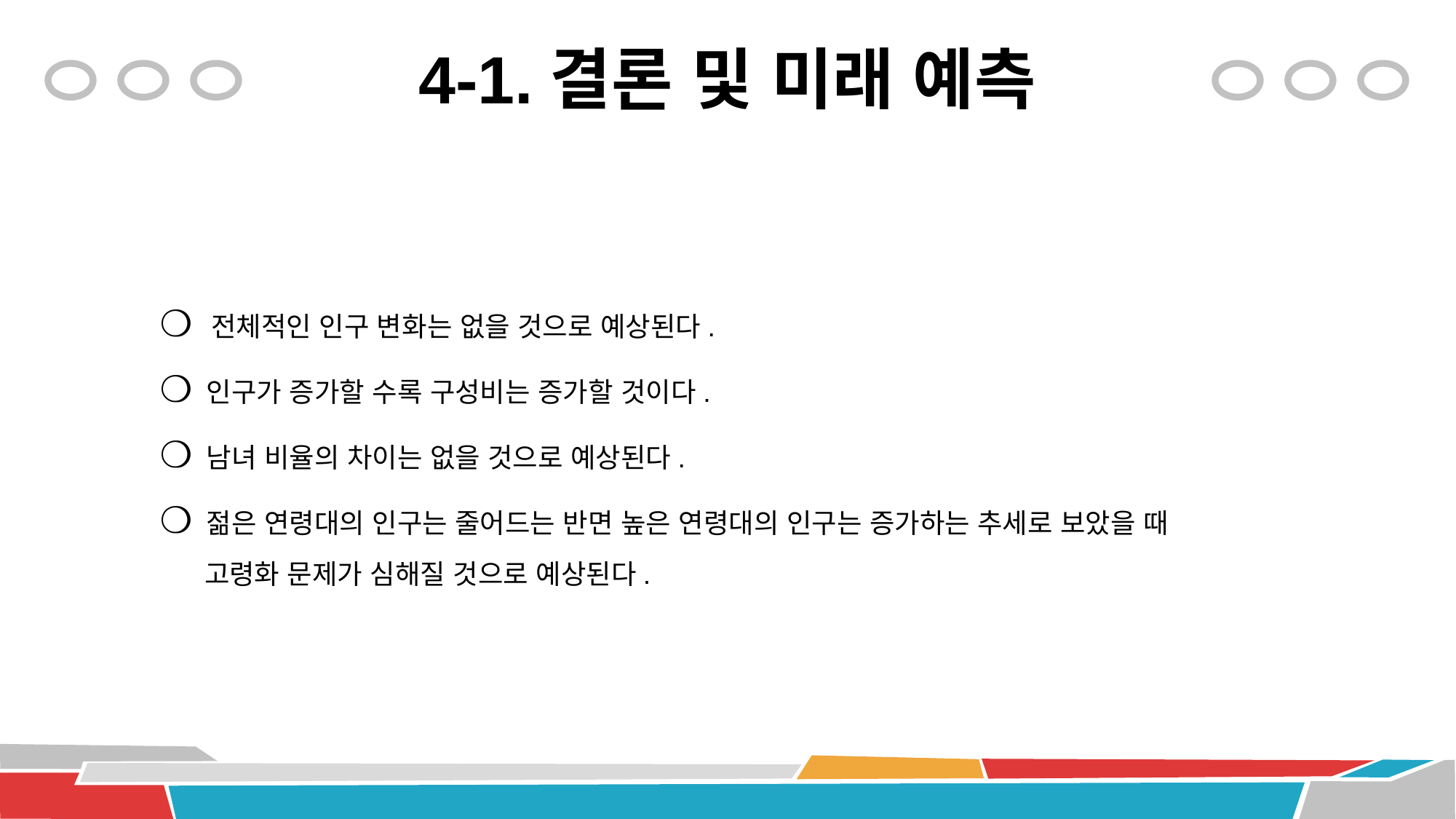

# 4-1.결론 및 미래 예측
❍ 전체적인 인구 변화는 없을 것으로 예상된다.
❍ 인구가 증가할 수록 구성비는 증가할 것이다.
❍ 남녀 비율의 차이는 없을 것으로 예상된다.
❍ 젊은 연령대의 인구는 줄어드는 반면 높은 연령대의 인구는 증가하는 추세로 보았을 때
     고령화 문제가 심해질 것으로 예상된다.